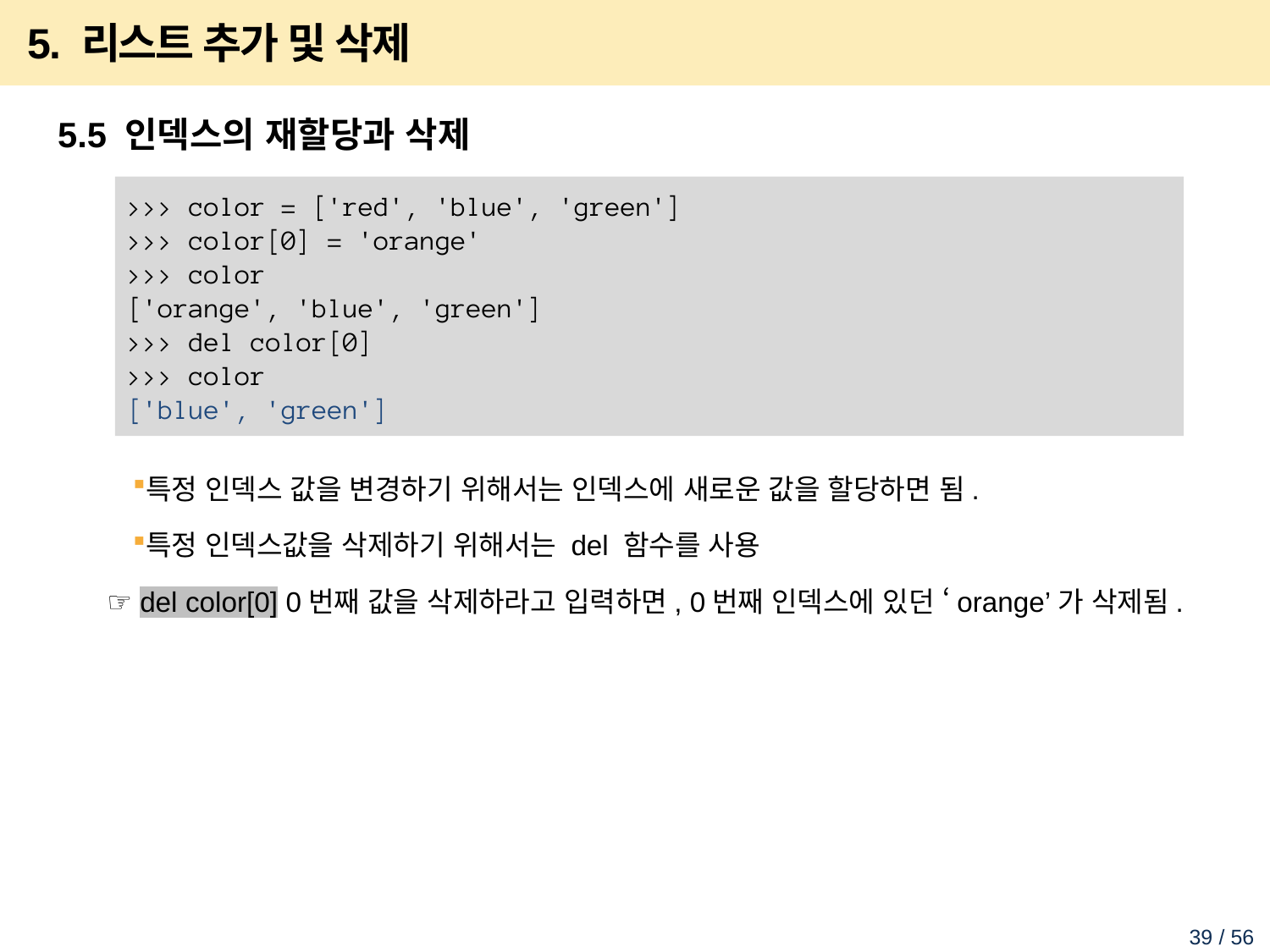

# 5. 리스트 추가 및 삭제
5.5 인덱스의 재할당과 삭제

특정 인덱스 값을 변경하기 위해서는 인덱스에 새로운 값을 할당하면 됨.
특정 인덱스값을 삭제하기 위해서는 del 함수를 사용
☞ del color[0] 0번째 값을 삭제하라고 입력하면, 0번째 인덱스에 있던 ‘orange’가 삭제됨.
>>> color = ['red', 'blue', 'green']
>>> color[0] = 'orange'
>>> color
['orange', 'blue', 'green']
>>> del color[0]
>>> color
['blue', 'green']